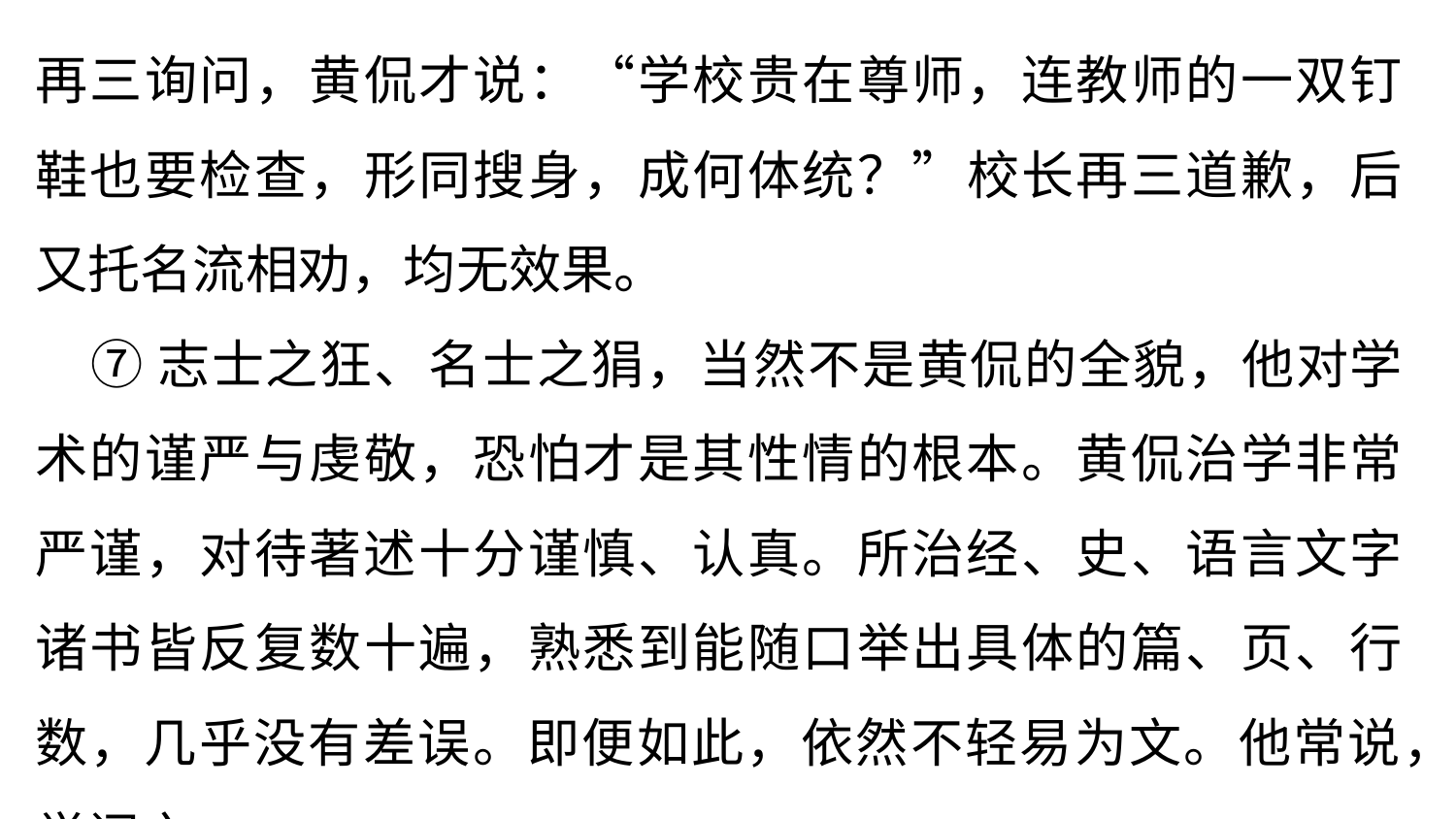

再三询问，黄侃才说：“学校贵在尊师，连教师的一双钉鞋也要检查，形同搜身，成何体统？”校长再三道歉，后又托名流相劝，均无效果。
    ⑦志士之狂、名士之狷，当然不是黄侃的全貌，他对学术的谨严与虔敬，恐怕才是其性情的根本。黄侃治学非常严谨，对待著述十分谨慎、认真。所治经、史、语言文字诸书皆反复数十遍，熟悉到能随口举出具体的篇、页、行数，几乎没有差误。即便如此，依然不轻易为文。他常说，学问之